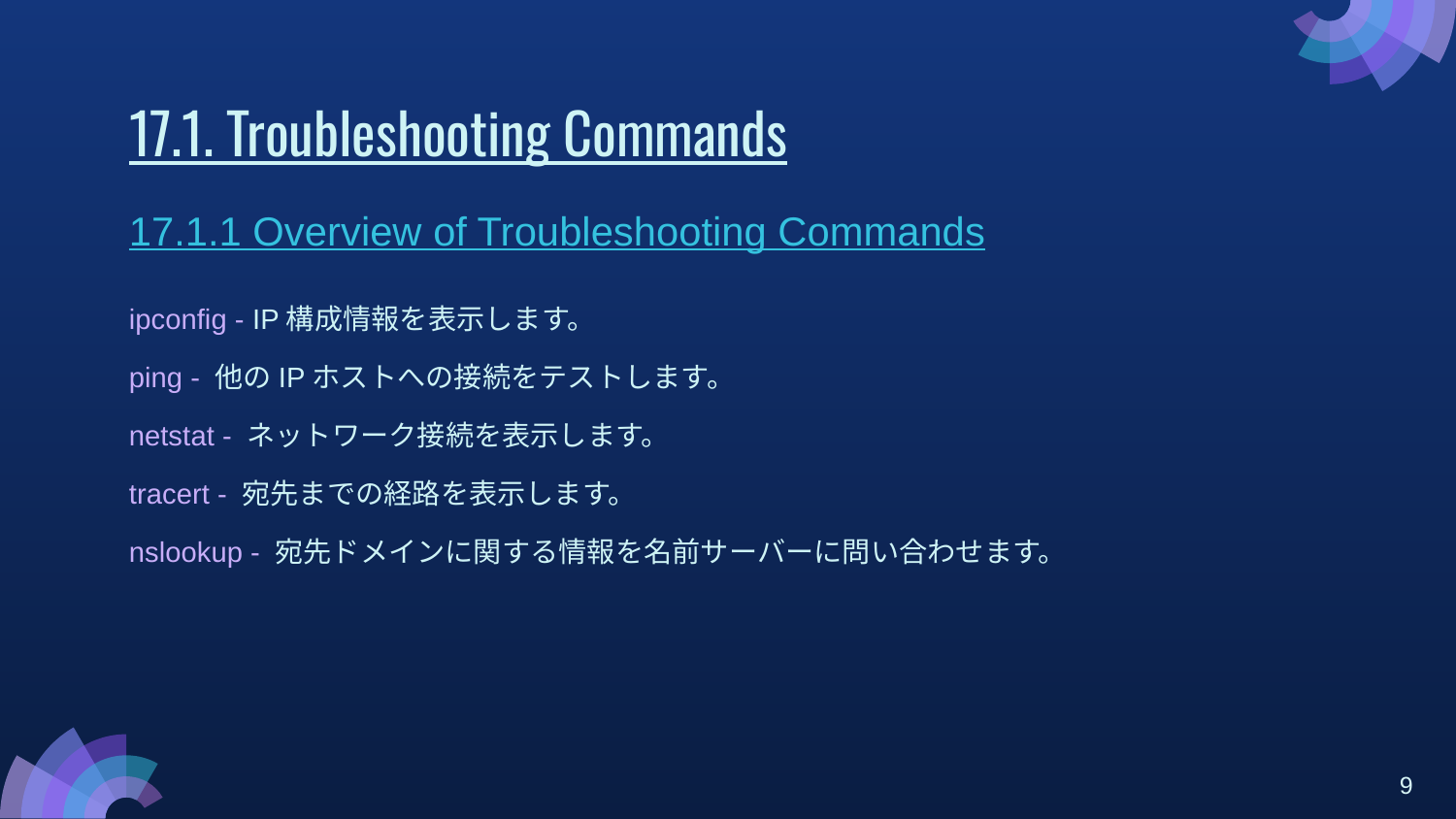

# 17.1. Troubleshooting Commands
17.1.1 Overview of Troubleshooting Commands
ipconfig - IP構成情報を表示します。
ping - 他のIPホストへの接続をテストします。
netstat - ネットワーク接続を表示します。
tracert - 宛先までの経路を表示します。
nslookup - 宛先ドメインに関する情報を名前サーバーに問い合わせます。
9